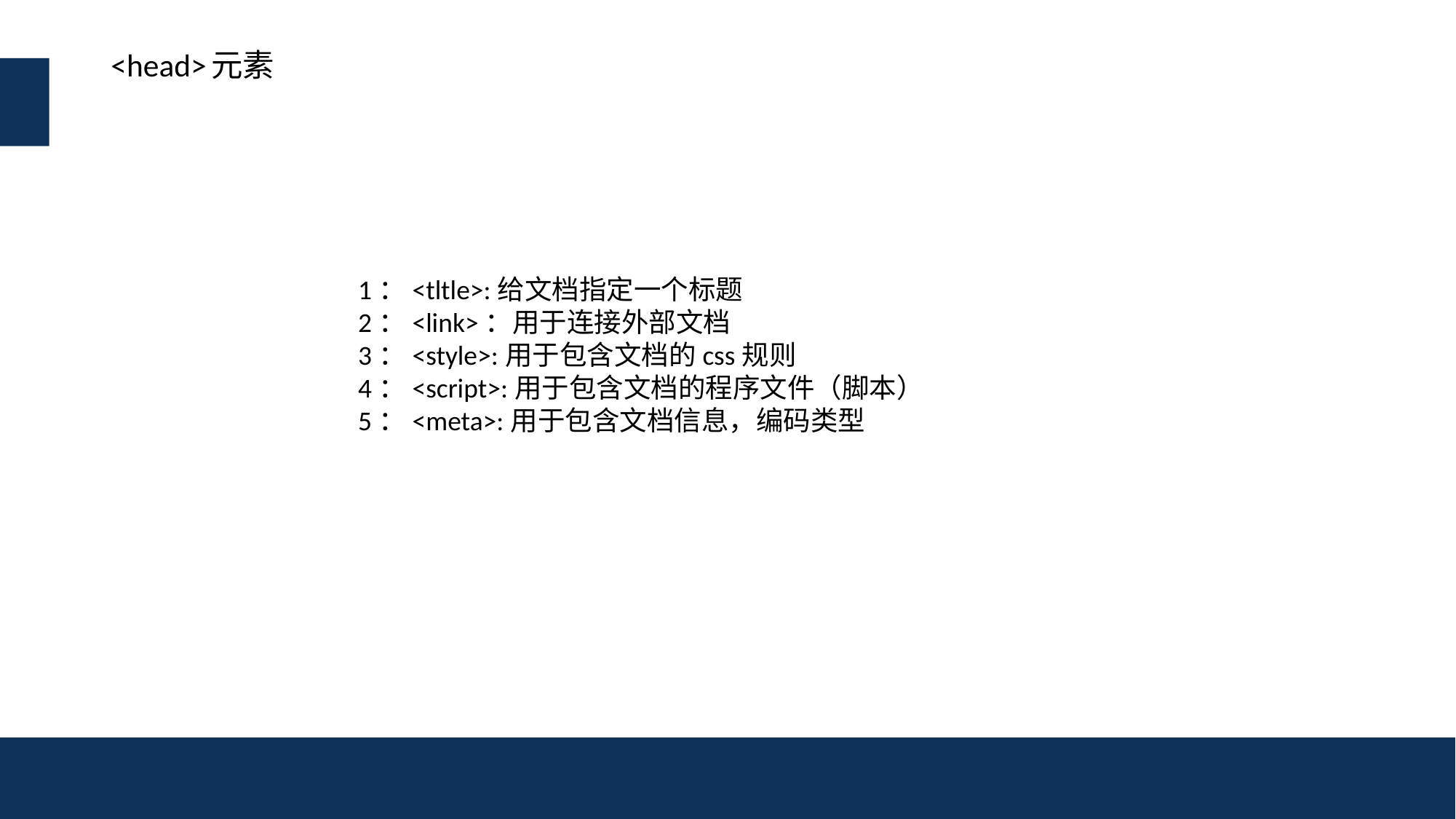

# <head>元素

1：<tltle>:给文档指定一个标题
2：<link>：用于连接外部文档
3：<style>:用于包含文档的css规则
4：<script>:用于包含文档的程序文件（脚本）
5：<meta>:用于包含文档信息，编码类型